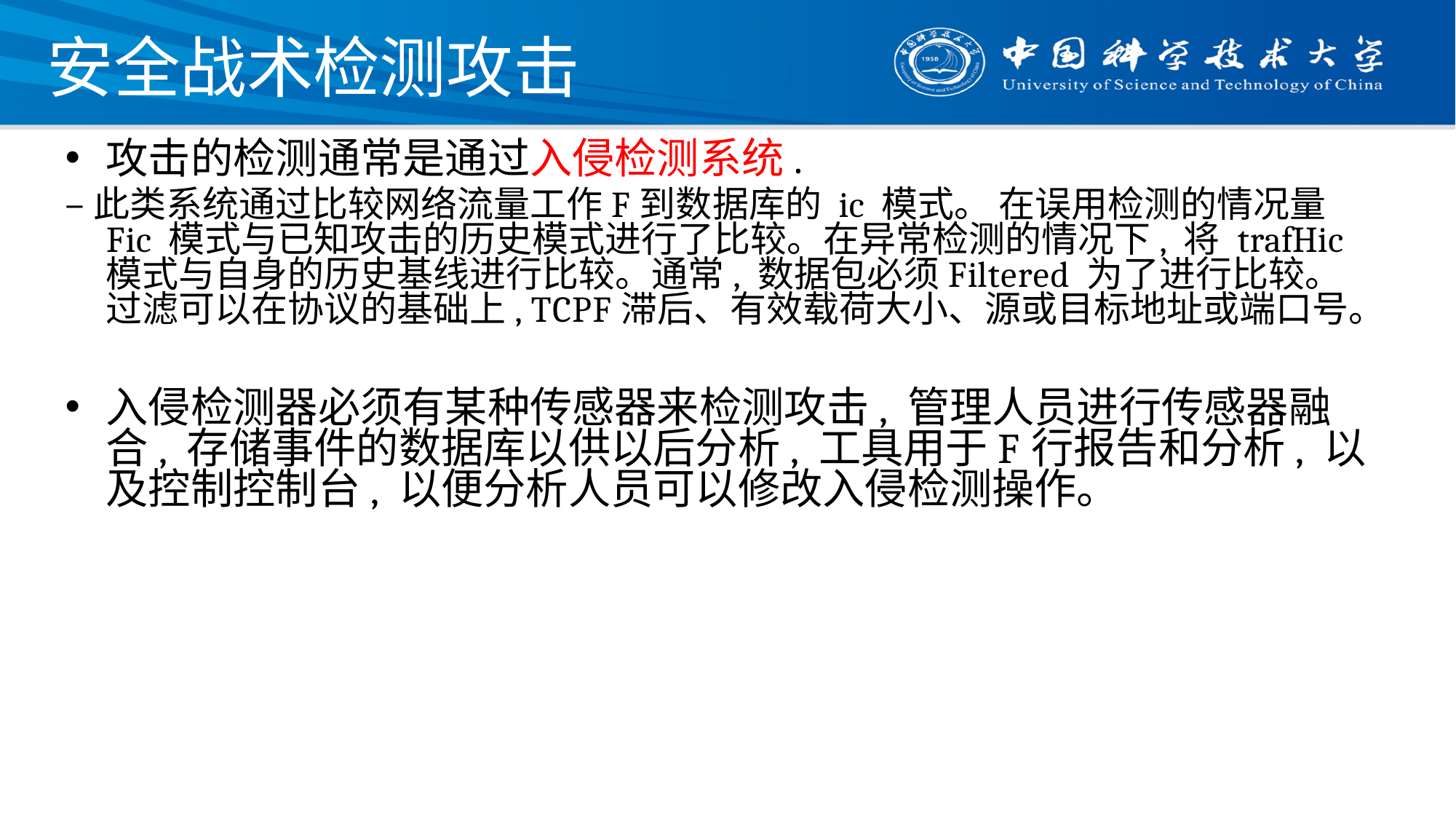

# 安全战术检测攻击
攻击的检测通常是通过入侵检测系统.
–此类系统通过比较网络流量工作F到数据库的 ic 模式。 在误用检测的情况量Fic 模式与已知攻击的历史模式进行了比较。在异常检测的情况下, 将 trafHic 模式与自身的历史基线进行比较。通常, 数据包必须Filtered 为了进行比较。过滤可以在协议的基础上, TCPF滞后、有效载荷大小、源或目标地址或端口号。

入侵检测器必须有某种传感器来检测攻击, 管理人员进行传感器融合, 存储事件的数据库以供以后分析, 工具用于F行报告和分析, 以及控制控制台, 以便分析人员可以修改入侵检测操作。